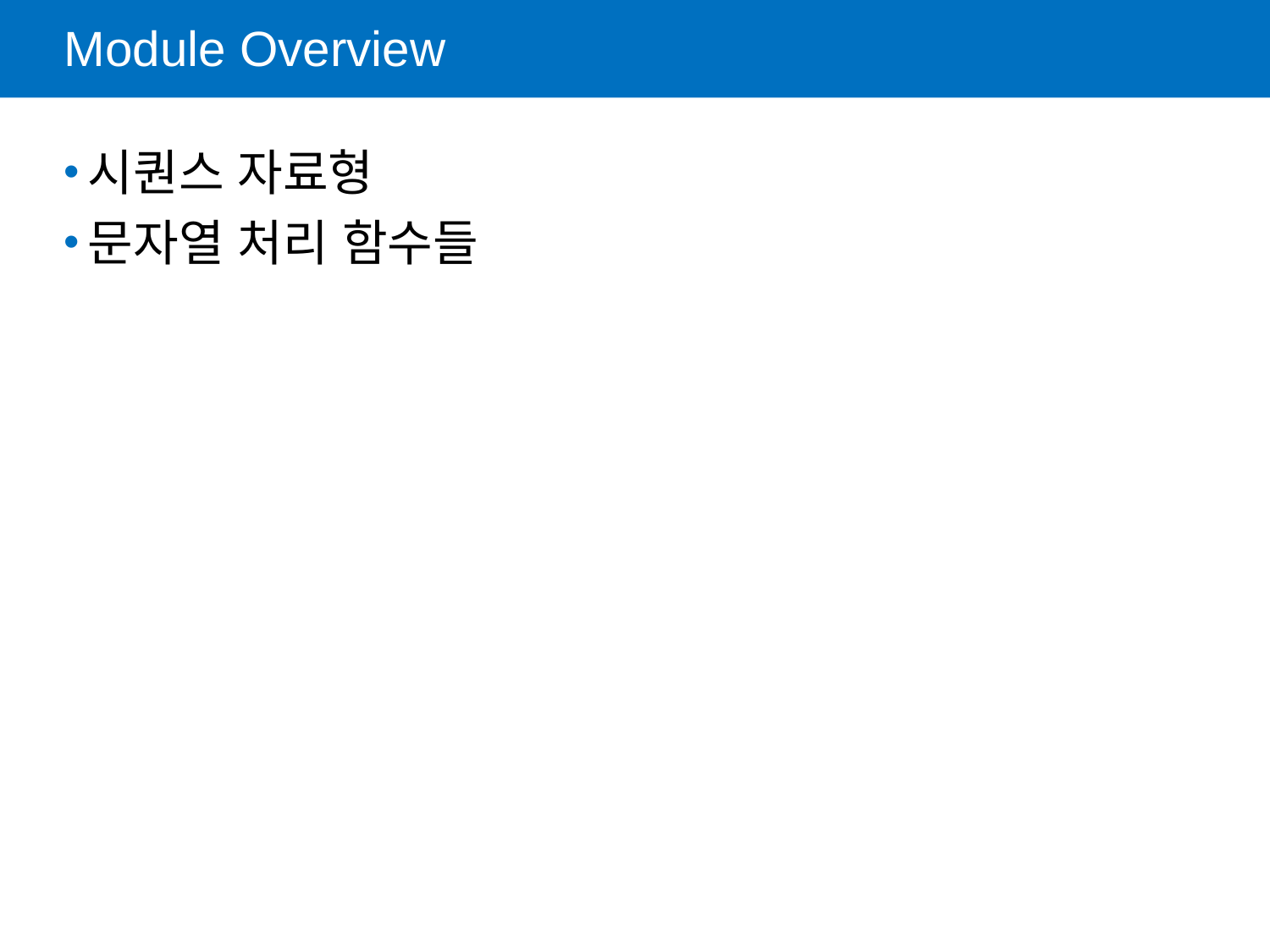

# Module Overview
시퀀스 자료형
문자열 처리 함수들